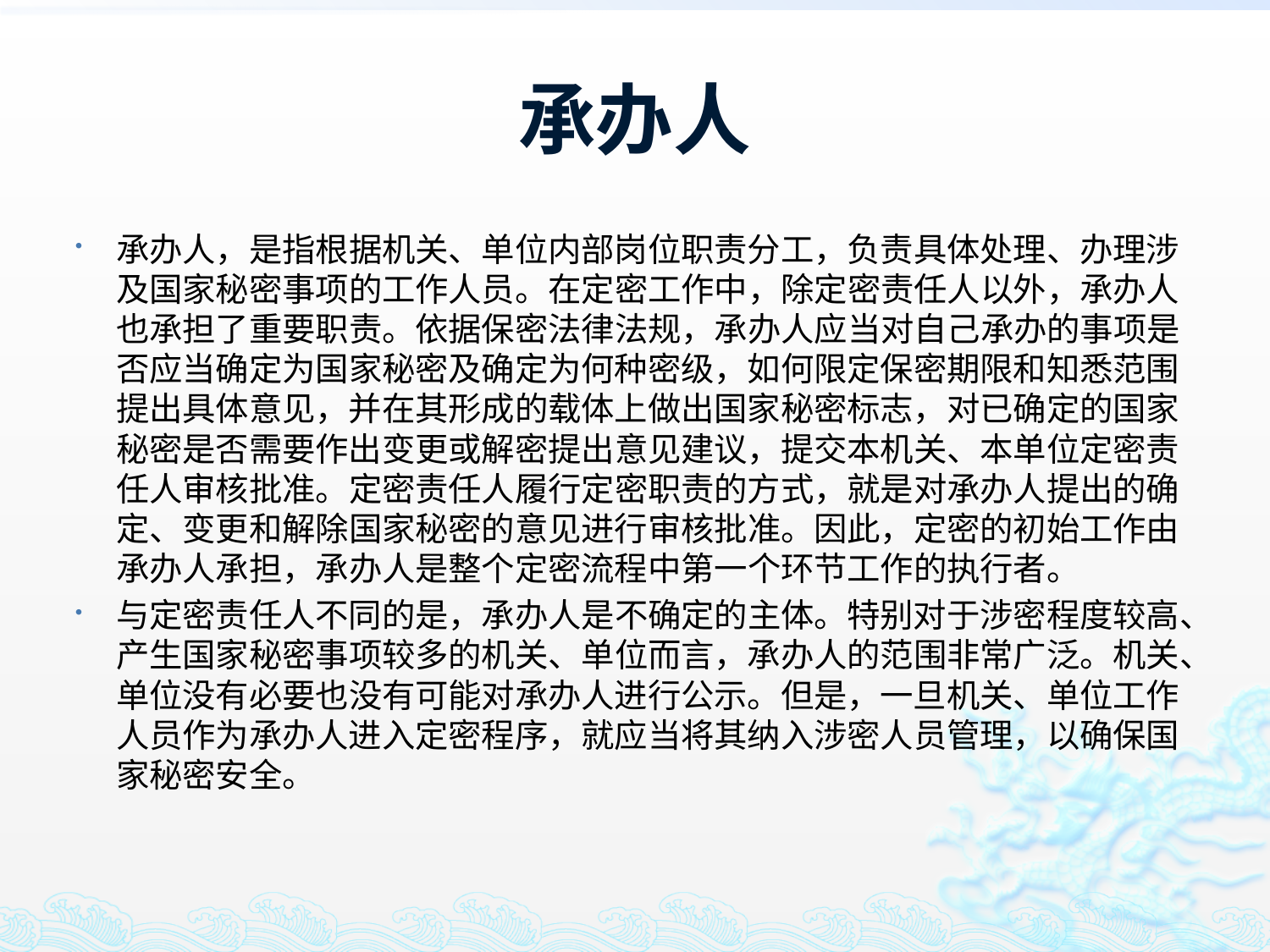

# 承办人
承办人，是指根据机关、单位内部岗位职责分工，负责具体处理、办理涉及国家秘密事项的工作人员。在定密工作中，除定密责任人以外，承办人也承担了重要职责。依据保密法律法规，承办人应当对自己承办的事项是否应当确定为国家秘密及确定为何种密级，如何限定保密期限和知悉范围提出具体意见，并在其形成的载体上做出国家秘密标志，对已确定的国家秘密是否需要作出变更或解密提出意见建议，提交本机关、本单位定密责任人审核批准。定密责任人履行定密职责的方式，就是对承办人提出的确定、变更和解除国家秘密的意见进行审核批准。因此，定密的初始工作由承办人承担，承办人是整个定密流程中第一个环节工作的执行者。
与定密责任人不同的是，承办人是不确定的主体。特别对于涉密程度较高、产生国家秘密事项较多的机关、单位而言，承办人的范围非常广泛。机关、单位没有必要也没有可能对承办人进行公示。但是，一旦机关、单位工作人员作为承办人进入定密程序，就应当将其纳入涉密人员管理，以确保国家秘密安全。